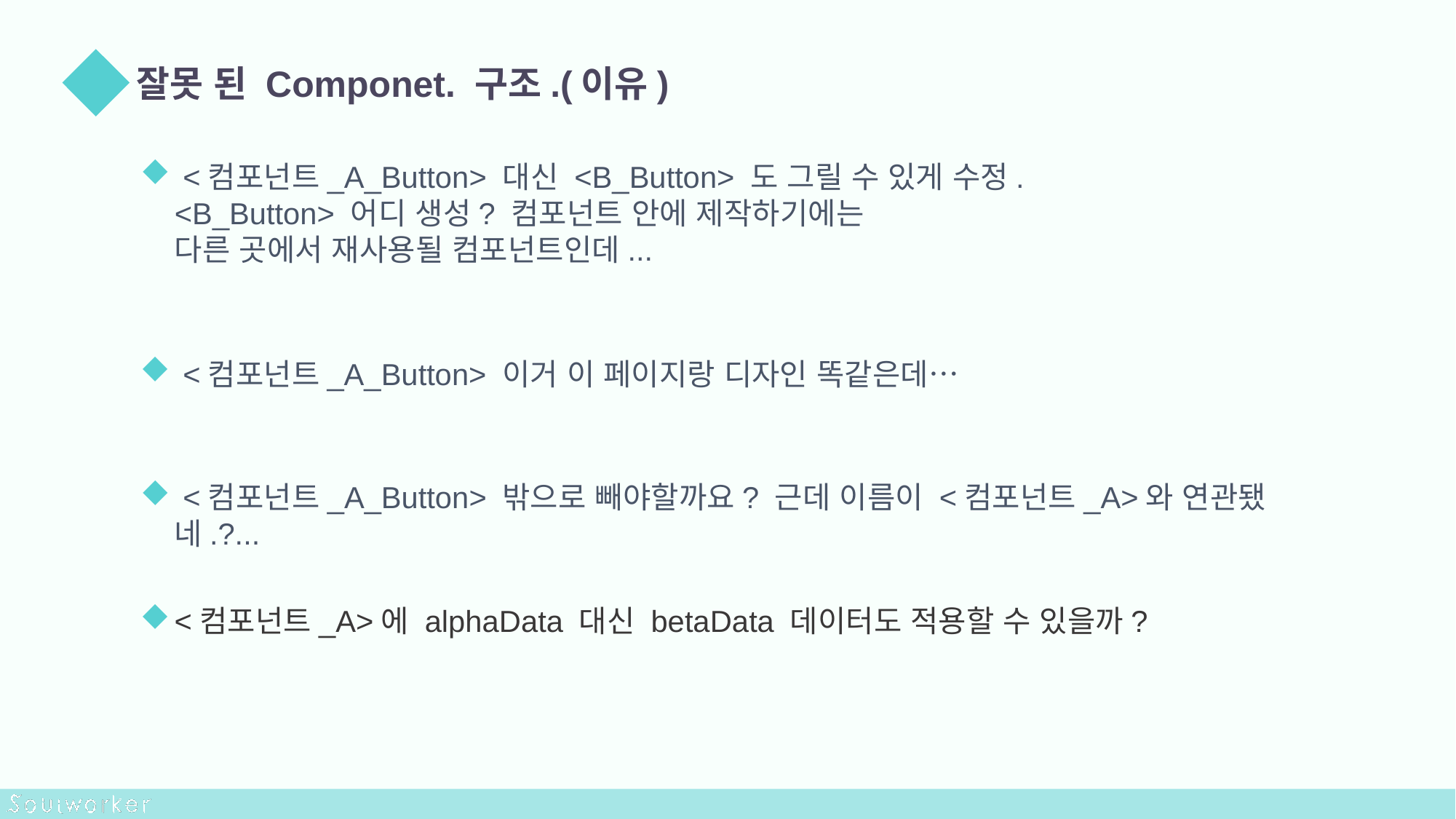

잘못 된 Componet. 구조.(이유)
 <컴포넌트_A_Button> 대신 <B_Button> 도 그릴 수 있게 수정.
<B_Button> 어디 생성? 컴포넌트 안에 제작하기에는
다른 곳에서 재사용될 컴포넌트인데...
 <컴포넌트_A_Button> 이거 이 페이지랑 디자인 똑같은데…
 <컴포넌트_A_Button> 밖으로 빼야할까요? 근데 이름이 <컴포넌트_A>와 연관됐네.?...
<컴포넌트_A>에 alphaData 대신 betaData 데이터도 적용할 수 있을까?